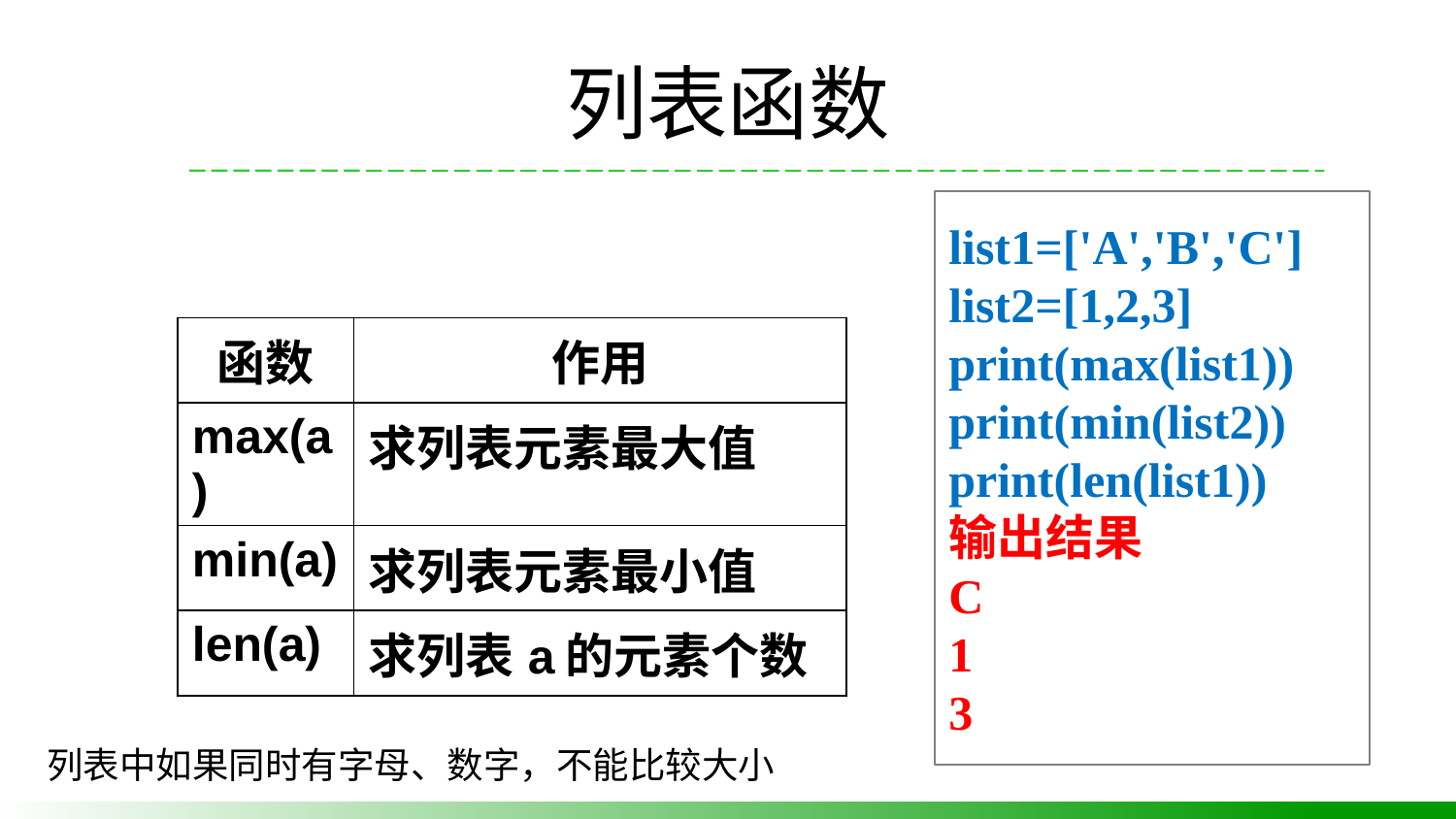

# 列表函数
list1=['A','B','C']
list2=[1,2,3]
print(max(list1))
print(min(list2))
print(len(list1))
输出结果
C
1
3
| 函数 | 作用 |
| --- | --- |
| max(a) | 求列表元素最大值 |
| min(a) | 求列表元素最小值 |
| len(a) | 求列表a的元素个数 |
列表中如果同时有字母、数字，不能比较大小